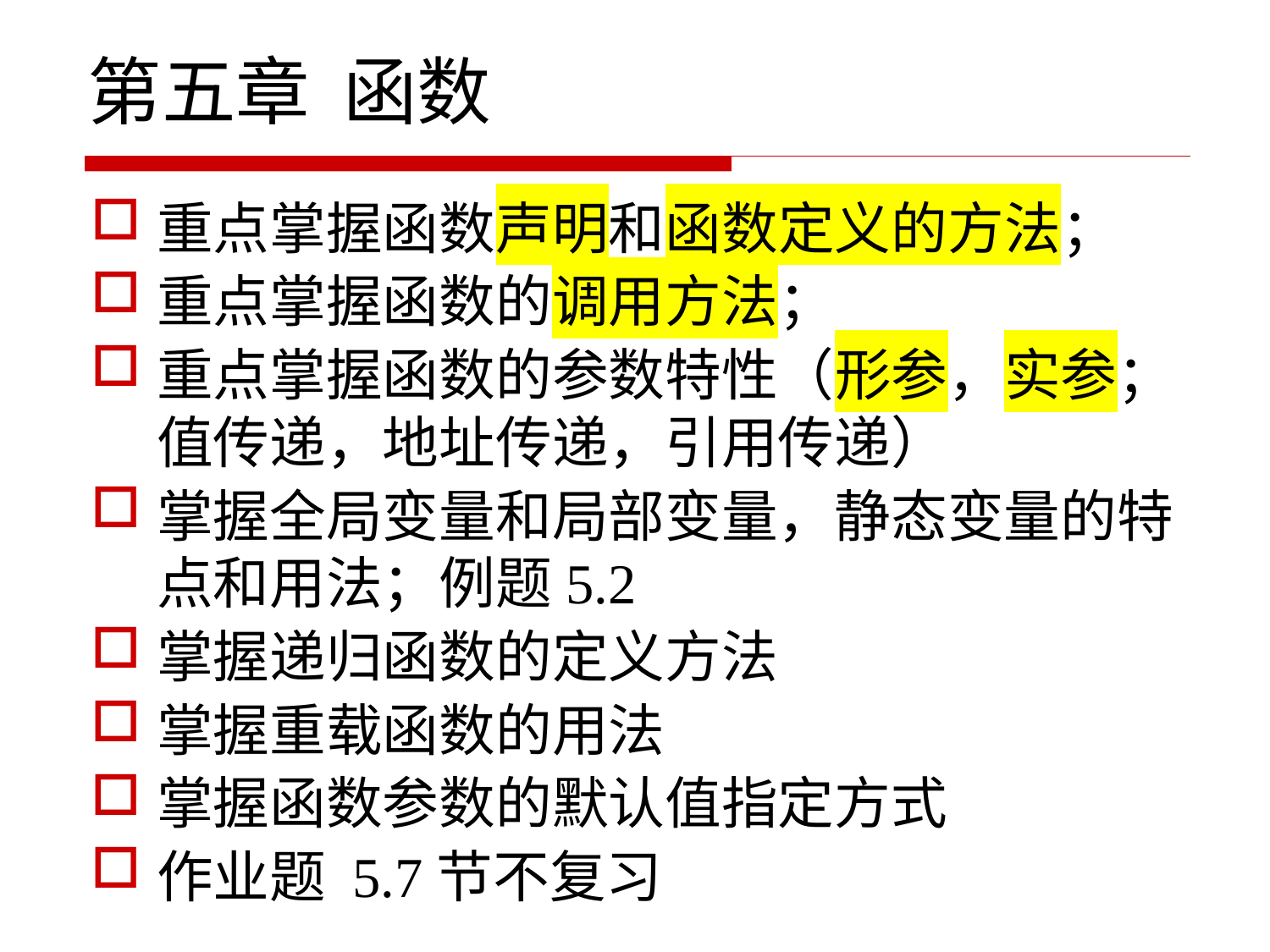

# 第五章  函数
重点掌握函数声明和函数定义的方法；
重点掌握函数的调用方法；
重点掌握函数的参数特性（形参，实参；值传递，地址传递，引用传递）
掌握全局变量和局部变量，静态变量的特点和用法；例题5.2
掌握递归函数的定义方法
掌握重载函数的用法
掌握函数参数的默认值指定方式
作业题 5.7节不复习